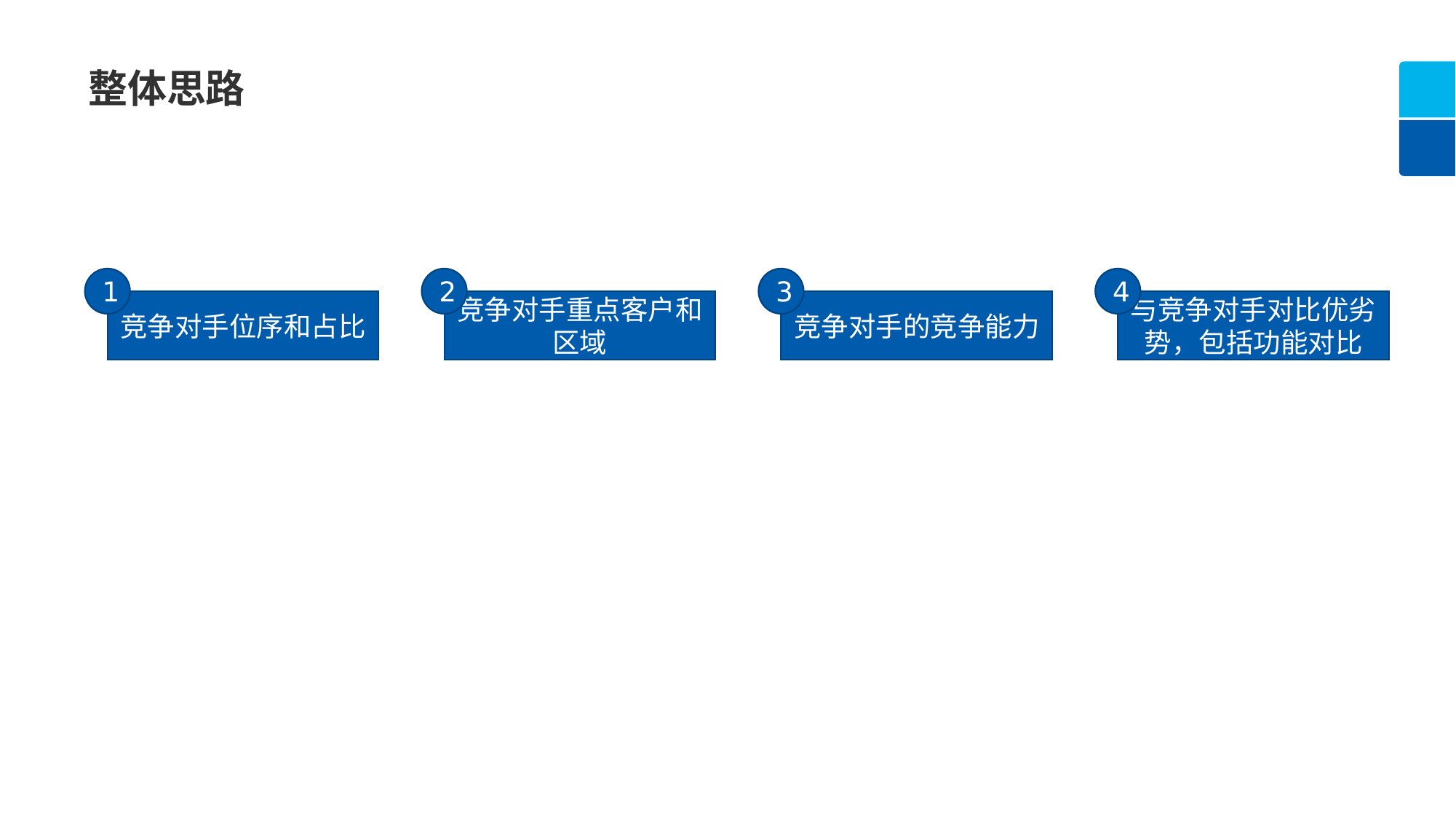

整体思路
1
2
3
4
竞争对手位序和占比
竞争对手重点客户和区域
竞争对手的竞争能力
与竞争对手对比优劣势，包括功能对比